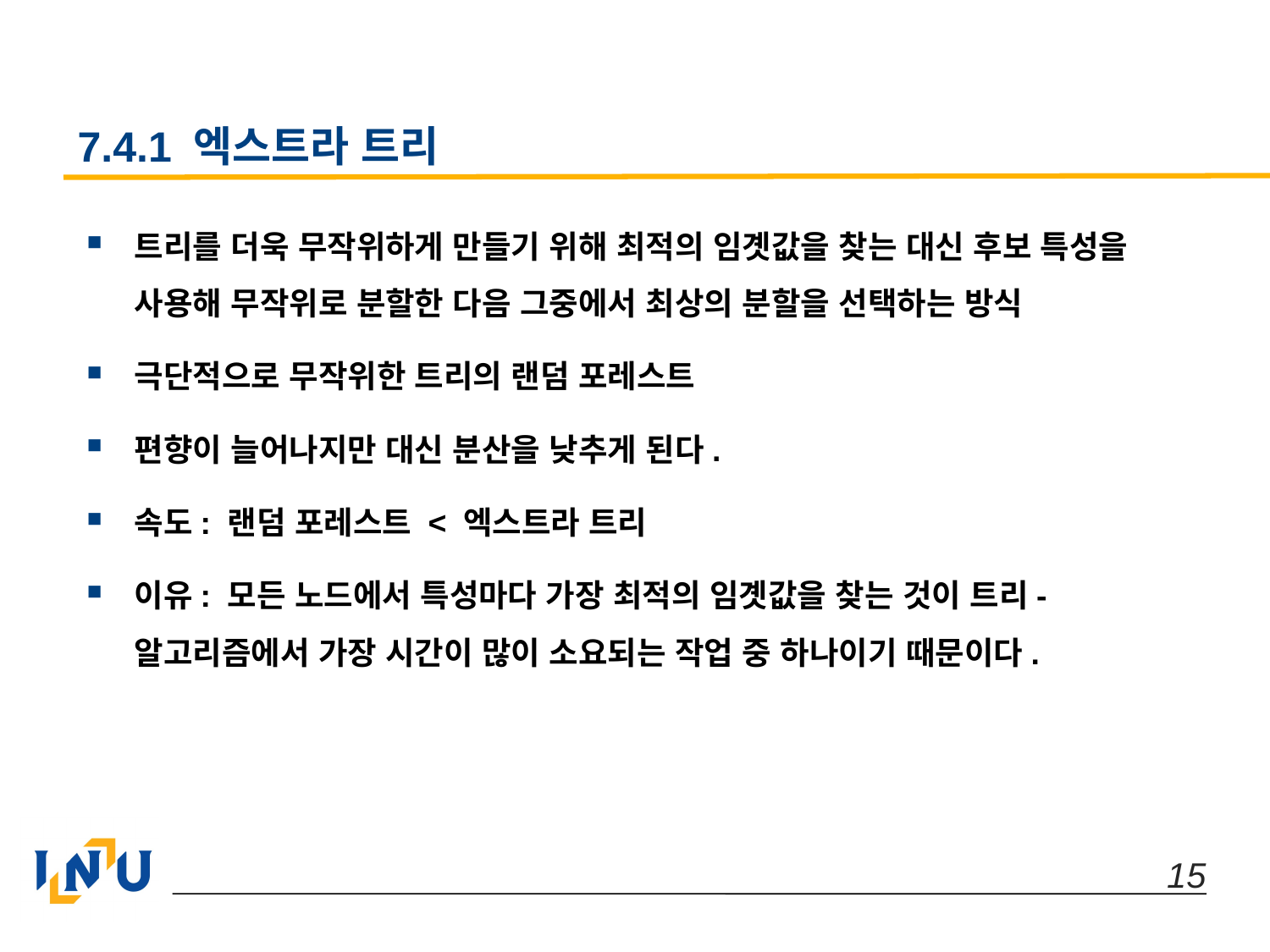

# 7.4.1 엑스트라 트리
트리를 더욱 무작위하게 만들기 위해 최적의 임곗값을 찾는 대신 후보 특성을 사용해 무작위로 분할한 다음 그중에서 최상의 분할을 선택하는 방식
극단적으로 무작위한 트리의 랜덤 포레스트
편향이 늘어나지만 대신 분산을 낮추게 된다.
속도: 랜덤 포레스트 < 엑스트라 트리
이유: 모든 노드에서 특성마다 가장 최적의 임곗값을 찾는 것이 트리- 알고리즘에서 가장 시간이 많이 소요되는 작업 중 하나이기 때문이다.
 15